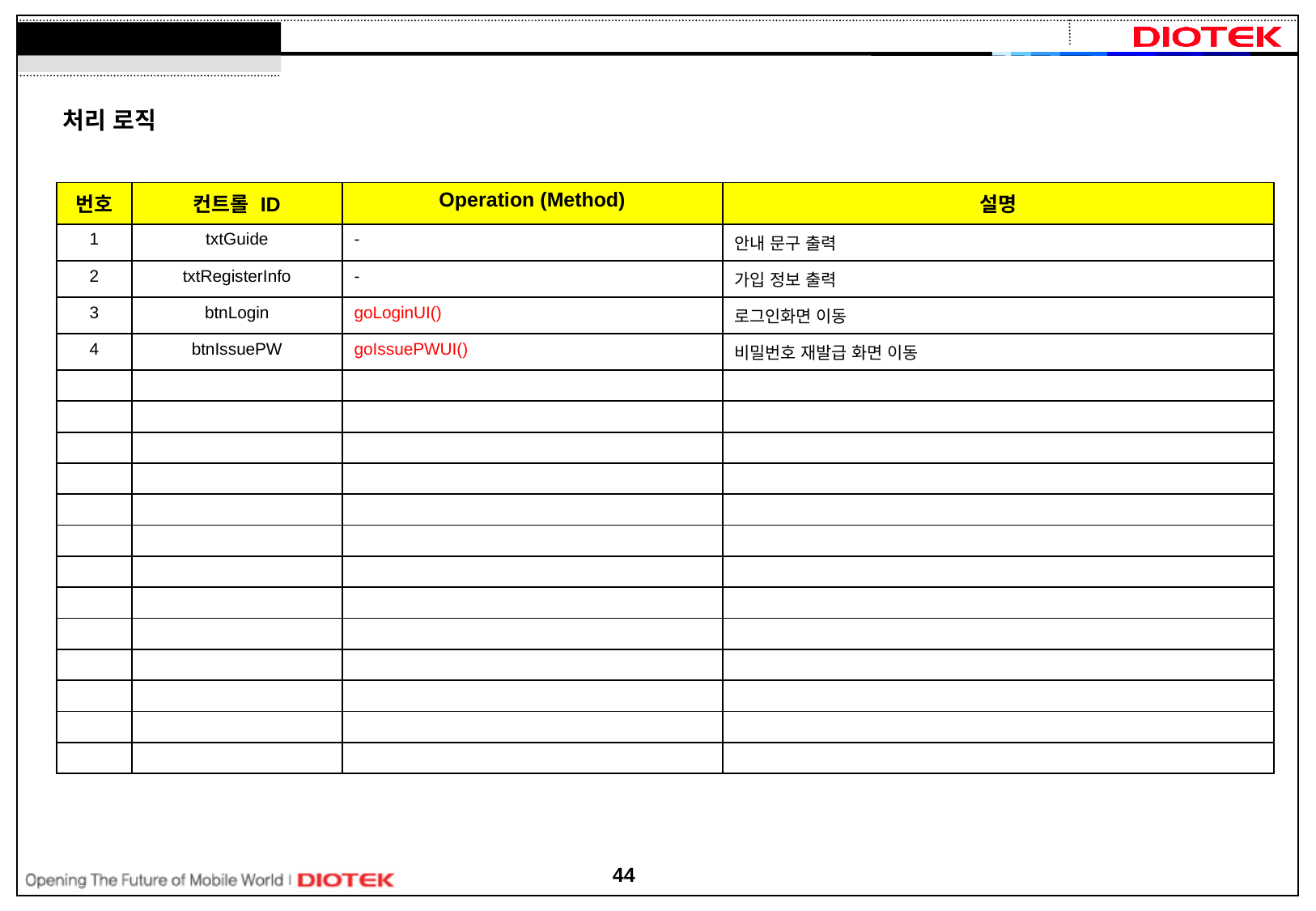

처리 로직
| 번호 | 컨트롤 ID | Operation (Method) | 설명 |
| --- | --- | --- | --- |
| 1 | txtGuide | - | 안내 문구 출력 |
| 2 | txtRegisterInfo | - | 가입 정보 출력 |
| 3 | btnLogin | goLoginUI() | 로그인화면 이동 |
| 4 | btnIssuePW | goIssuePWUI() | 비밀번호 재발급 화면 이동 |
|  |  |  |  |
|  |  |  |  |
|  |  |  |  |
|  |  |  |  |
|  |  |  |  |
|  |  |  |  |
|  |  |  |  |
|  |  |  |  |
|  |  |  |  |
|  |  |  |  |
|  |  |  |  |
|  |  |  |  |
|  |  |  |  |